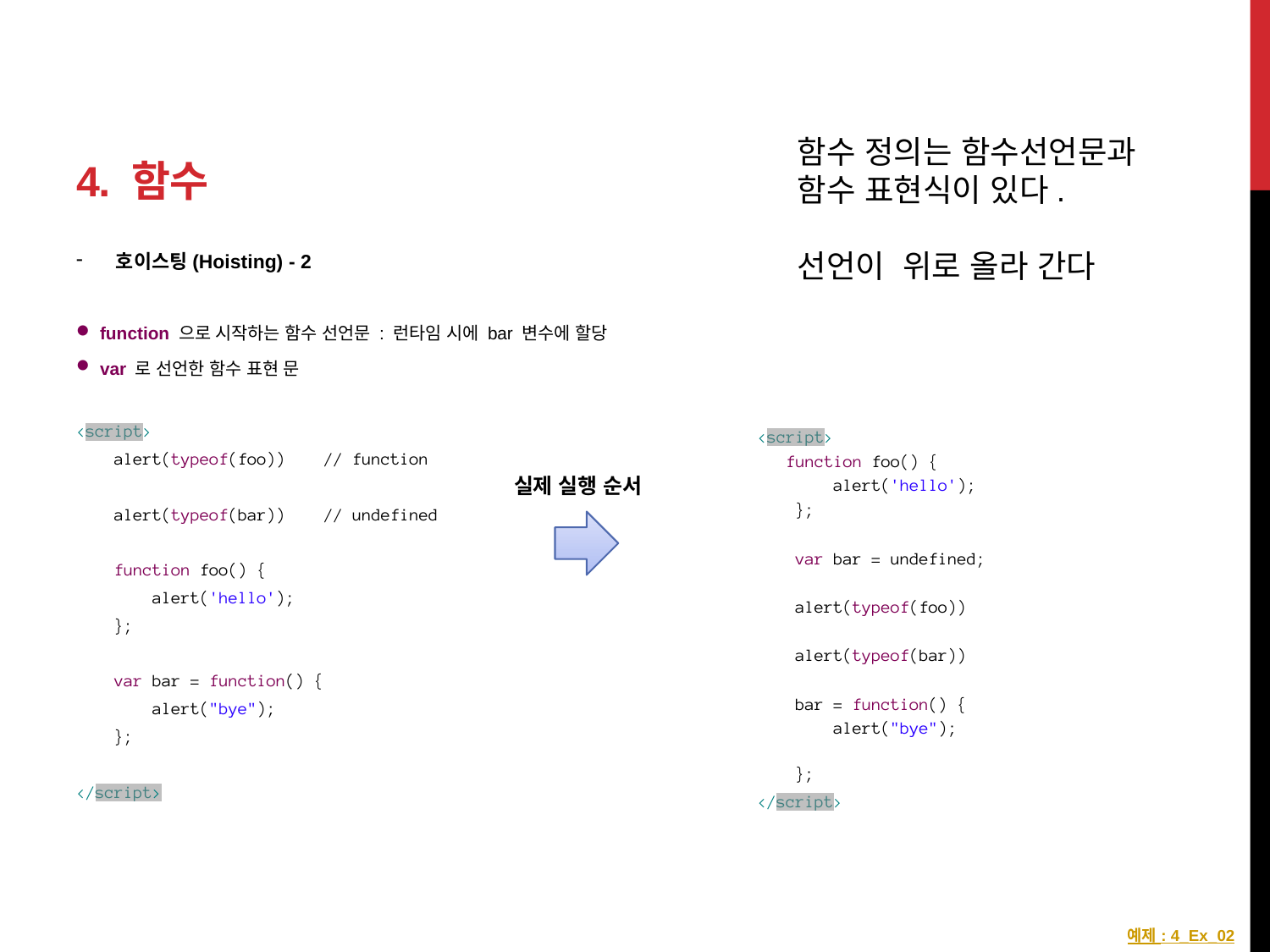

# 4. 함수
함수 정의는 함수선언문과 함수 표현식이 있다.

선언이  위로 올라 간다
호이스팅(Hoisting) - 2

function 으로 시작하는 함수 선언문 : 런타임 시에 bar 변수에 할당
var 로 선언한 함수 표현 문
<script>
    alert(typeof(foo))    // function

    alert(typeof(bar))    // undefined

    function foo() {
        alert('hello');
    };

    var bar = function() {
        alert("bye");
    };

</script>
<script>
   function foo() {
        alert('hello');
    };

    var bar = undefined;

    alert(typeof(foo))

    alert(typeof(bar))

    bar = function() {
        alert("bye");
    };
</script>
       실제 실행 순서

예제 : 4_Ex_02